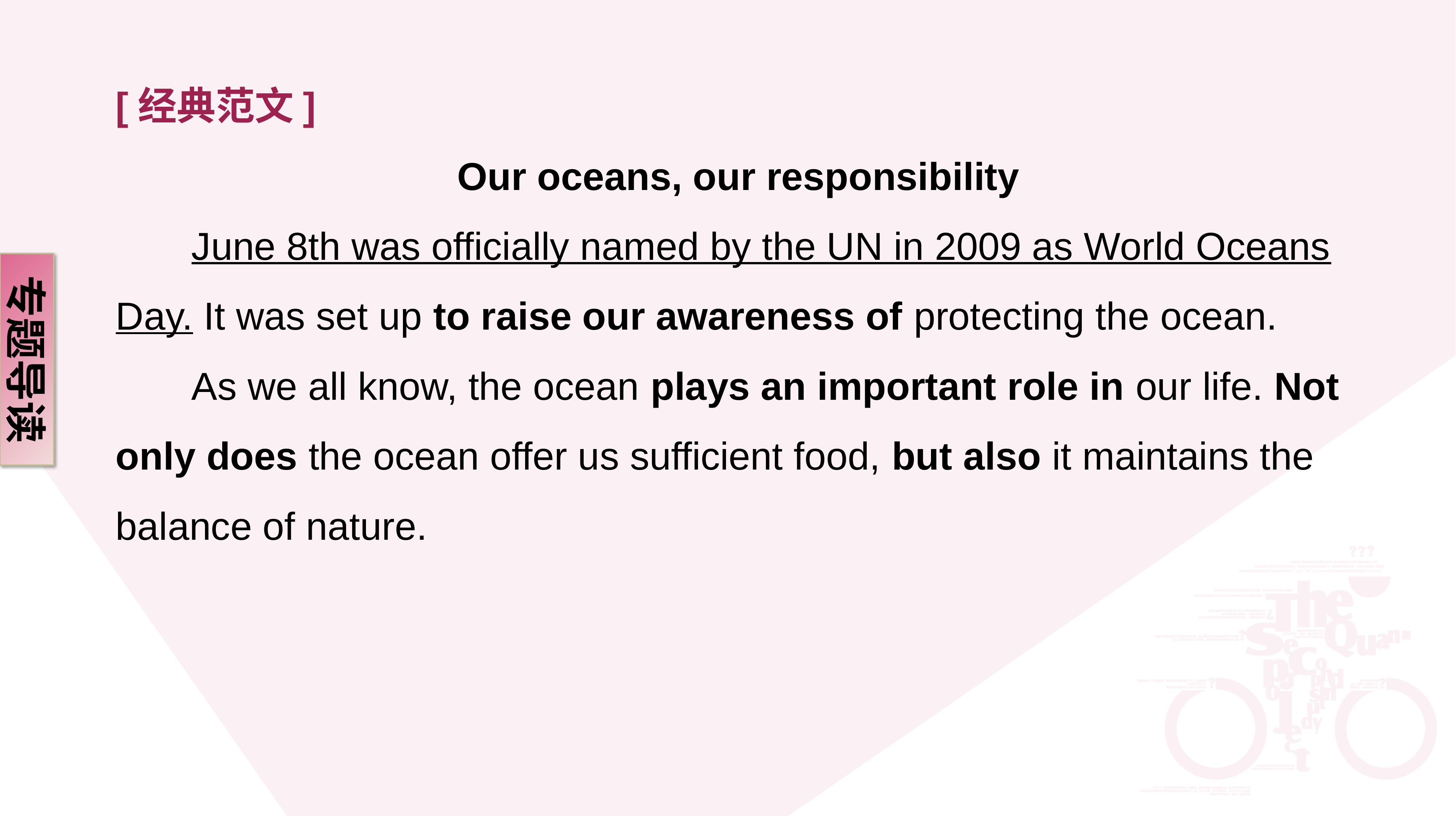

[经典范文]
Our oceans, our responsibility
       June 8th was officially named by the UN in 2009 as World Oceans Day. It was set up to raise our awareness of protecting the ocean.
       As we all know, the ocean plays an important role in our life. Not only does the ocean offer us sufficient food, but also it maintains the balance of nature.
专题导读